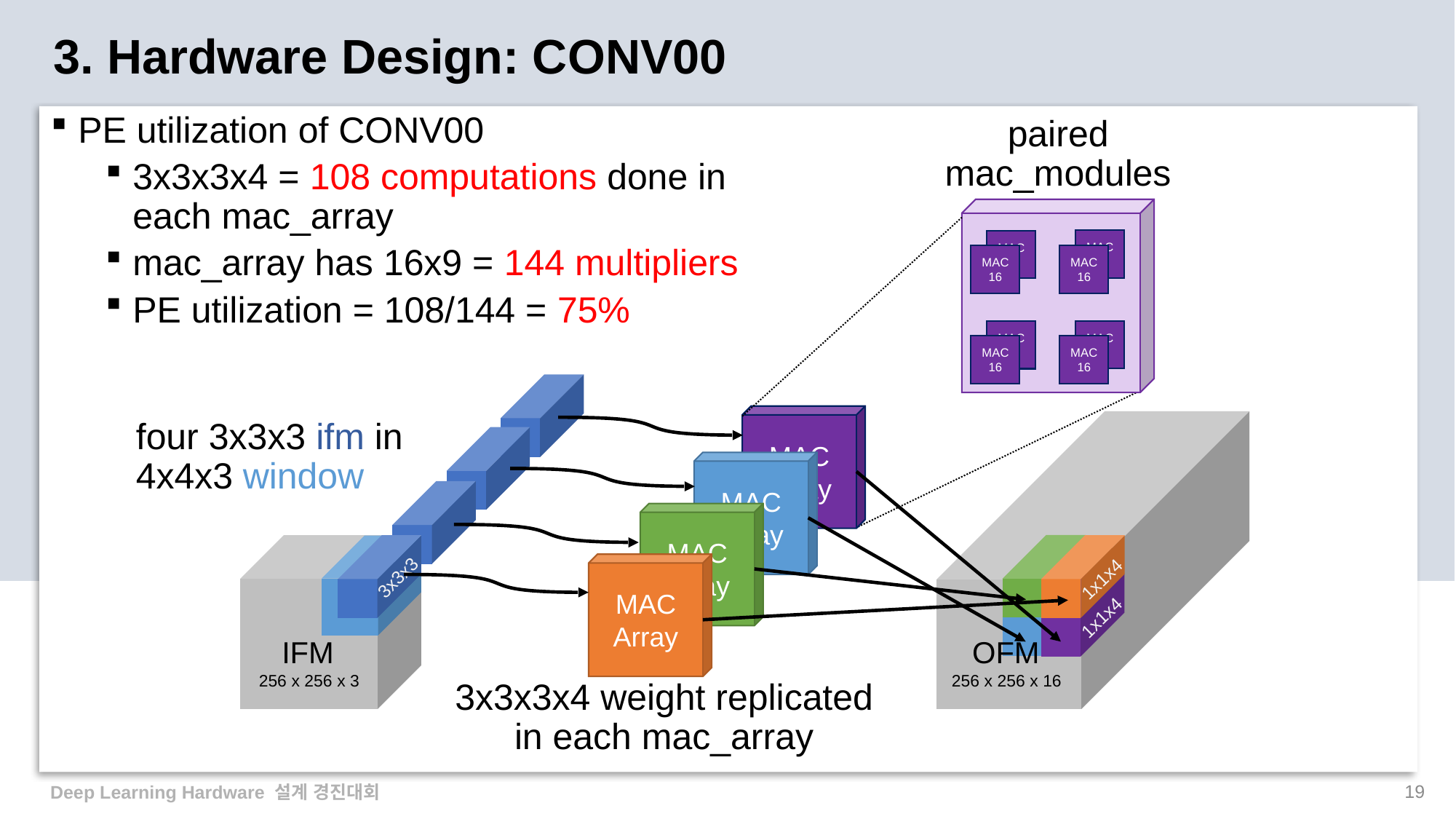

3. Hardware Design: CONV00
PE utilization of CONV00
3x3x3x4 = 108 computations done in each mac_array
mac_array has 16x9 = 144 multipliers
PE utilization = 108/144 = 75%

paired mac_modules

MAC16
MAC16
MAC16
MAC16
MAC16
MAC16
MAC16
MAC16

MAC
Array

four 3x3x3 ifm in 4x4x3 window

MAC
Array

MAC
Array

MAC
Array
3x3x3
1x1x4

1x1x4
OFM
IFM
256 x 256 x 3
256 x 256 x 16
3x3x3x4 weight replicated in each mac_array
19
Deep Learning Hardware 설계 경진대회